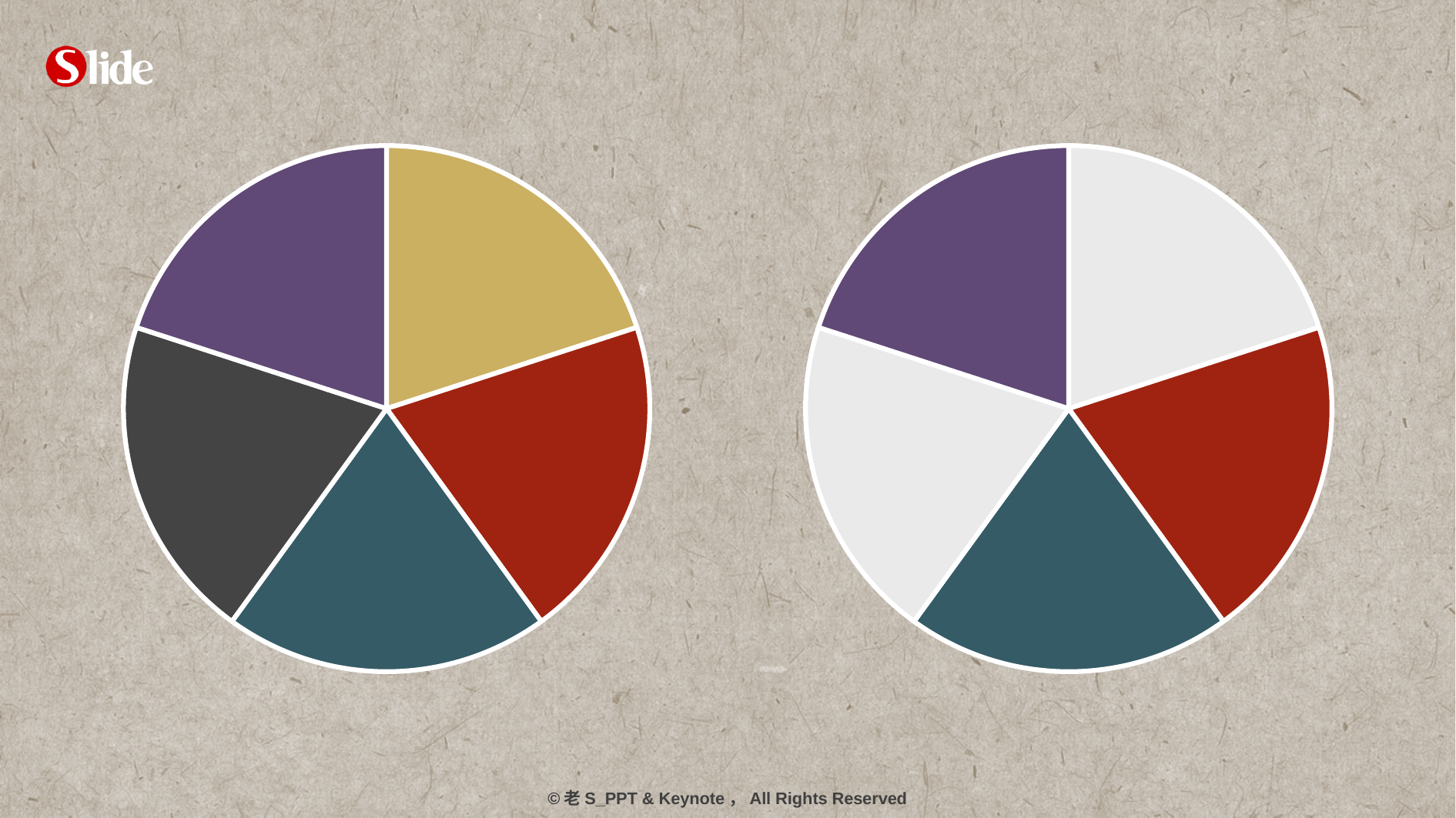

### Chart

| Category | 列1 | 列2 | 列3 | 列4 | 列5 |
|---|---|---|---|---|---|
| A | 72.0 | 72.0 | 72.0 | 72.0 | 72.0 |
| B | 72.0 | 72.0 | 72.0 | 72.0 | 72.0 |

### Chart

| Category | 列1 | 列2 | 列3 | 列4 | 列5 |
|---|---|---|---|---|---|
| A | 72.0 | 72.0 | 72.0 | 72.0 | 72.0 |
| B | 72.0 | 72.0 | 72.0 | 72.0 | 72.0 |